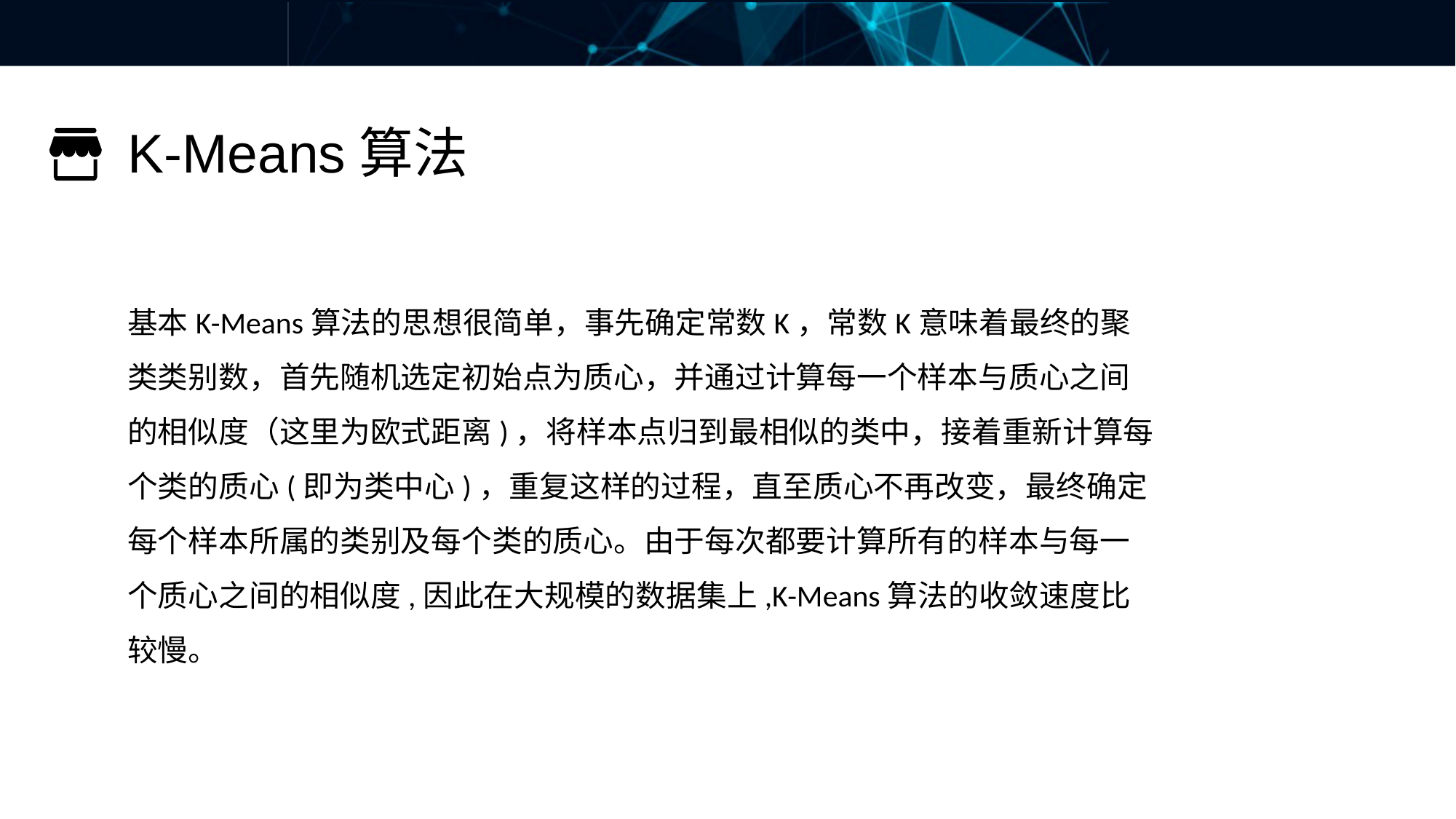

K-Means算法

基本K-Means算法的思想很简单，事先确定常数K，常数K意味着最终的聚类类别数，首先随机选定初始点为质心，并通过计算每一个样本与质心之间的相似度（这里为欧式距离)，将样本点归到最相似的类中，接着重新计算每个类的质心(即为类中心)，重复这样的过程，直至质心不再改变，最终确定每个样本所属的类别及每个类的质心。由于每次都要计算所有的样本与每一个质心之间的相似度,因此在大规模的数据集上,K-Means算法的收敛速度比较慢。